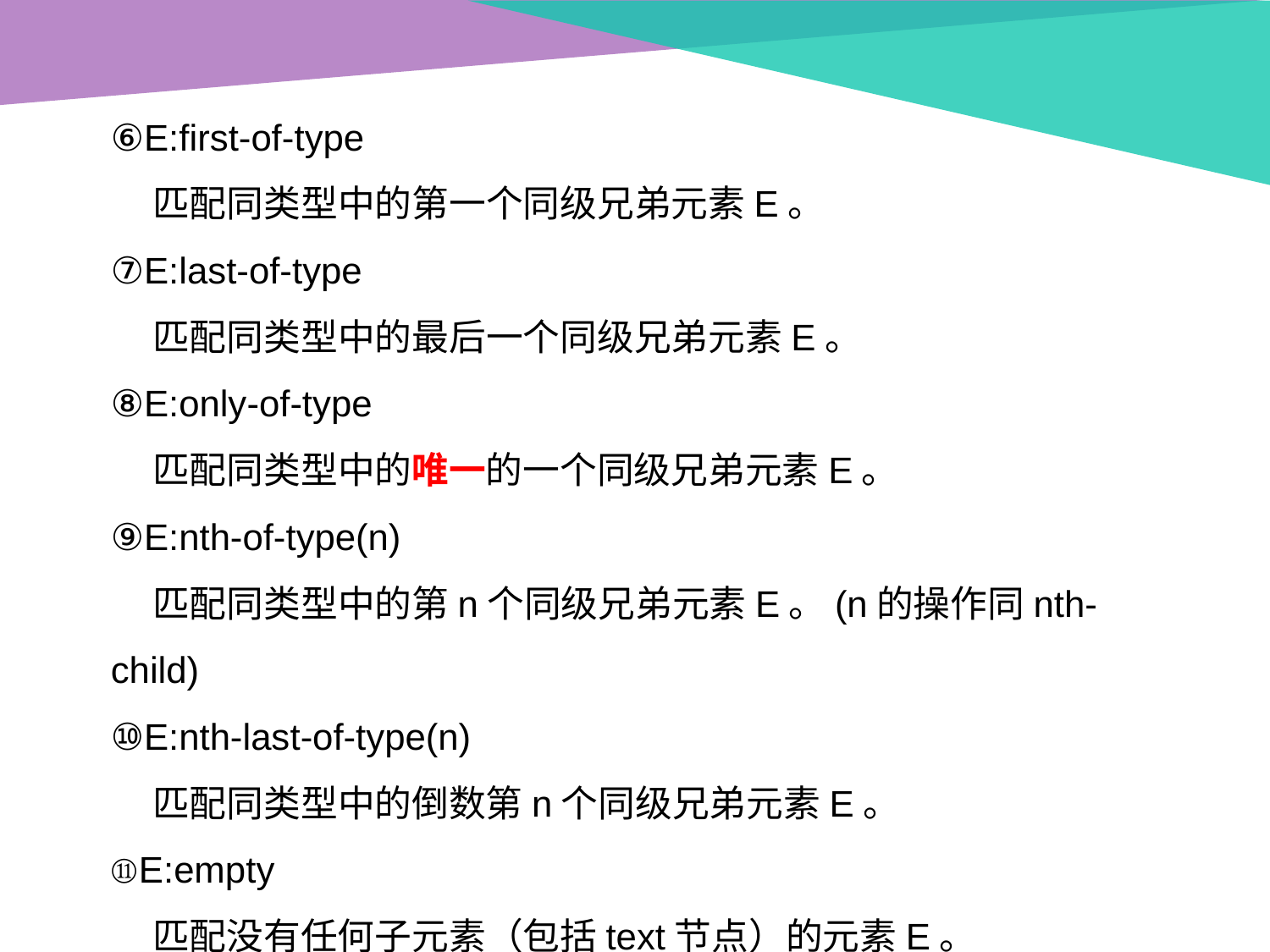

⑥E:first-of-type
    匹配同类型中的第一个同级兄弟元素E。
⑦E:last-of-type
    匹配同类型中的最后一个同级兄弟元素E。
⑧E:only-of-type
    匹配同类型中的唯一的一个同级兄弟元素E。
⑨E:nth-of-type(n)
    匹配同类型中的第n个同级兄弟元素E。(n的操作同nth-child)
⑩E:nth-last-of-type(n)
    匹配同类型中的倒数第n个同级兄弟元素E。
⑪E:empty
    匹配没有任何子元素（包括text节点）的元素E。